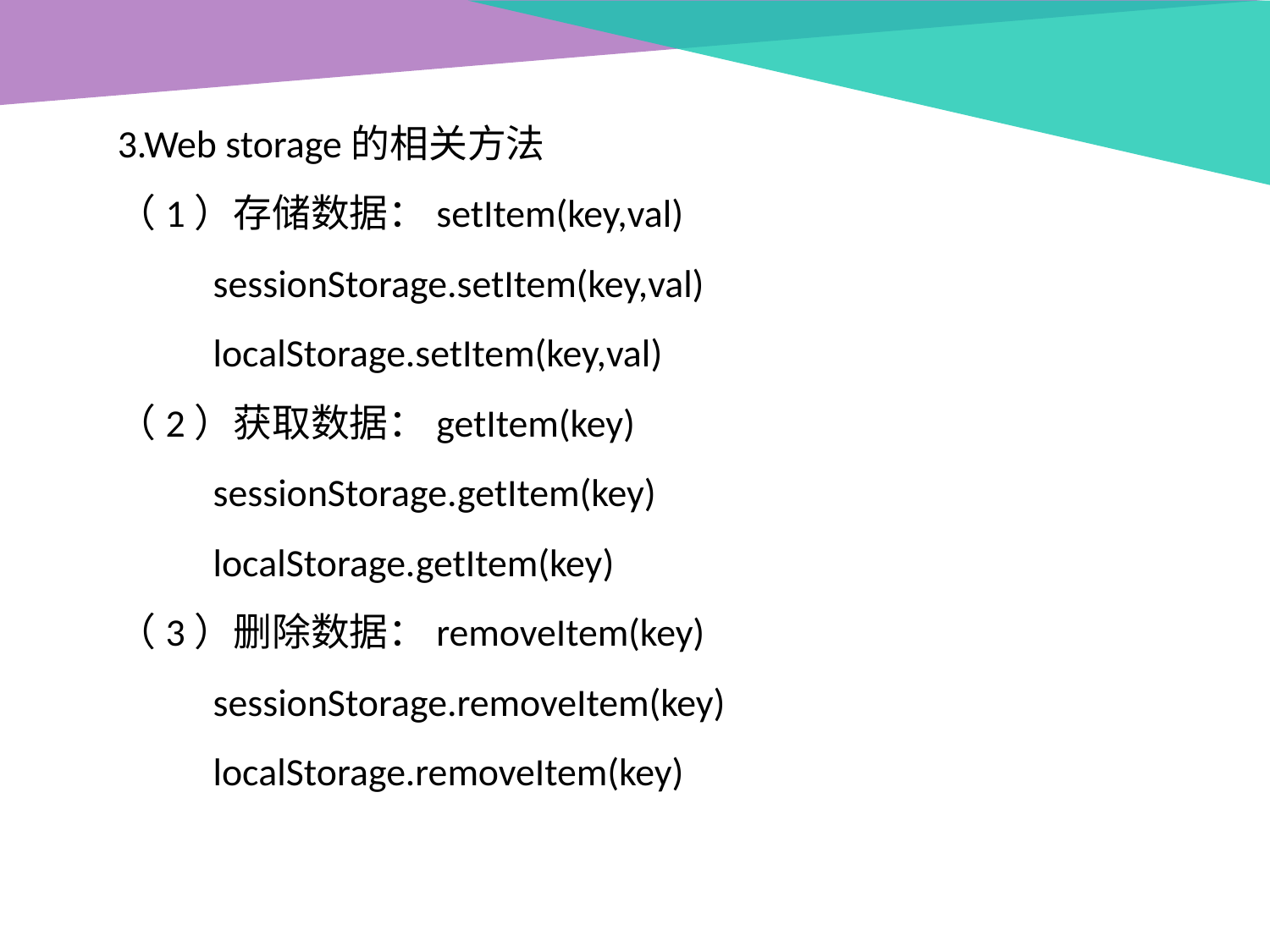

3.Web storage的相关方法
（1）存储数据：setItem(key,val)
           sessionStorage.setItem(key,val)
           localStorage.setItem(key,val)
（2）获取数据：getItem(key)
           sessionStorage.getItem(key)
           localStorage.getItem(key)
（3）删除数据：removeItem(key)
           sessionStorage.removeItem(key)
           localStorage.removeItem(key)